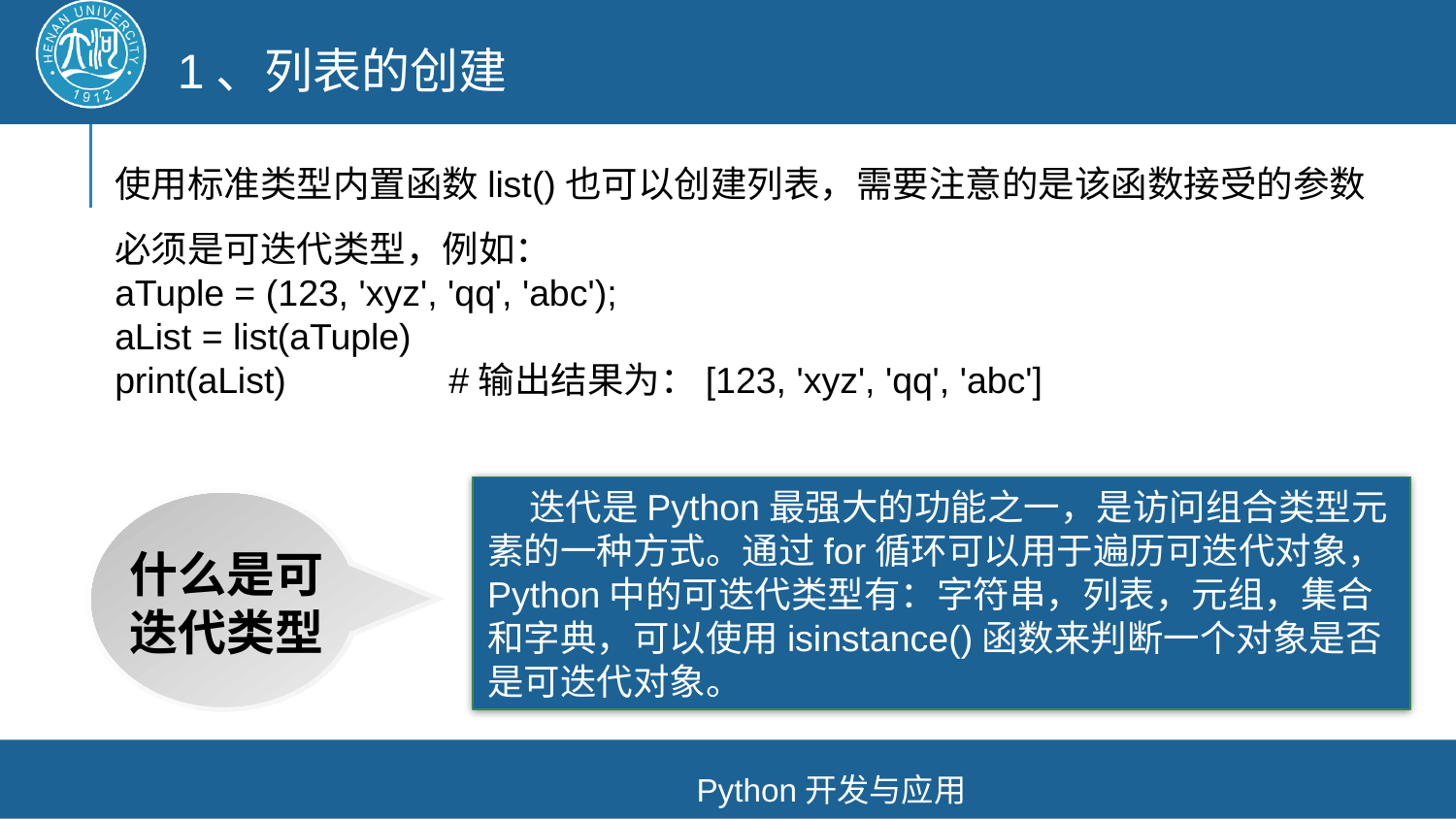

1、列表的创建
使用标准类型内置函数list()也可以创建列表，需要注意的是该函数接受的参数必须是可迭代类型，例如：
aTuple = (123, 'xyz', 'qq', 'abc');
aList = list(aTuple)
print(aList)                #输出结果为：[123, 'xyz', 'qq', 'abc']

    迭代是Python最强大的功能之一，是访问组合类型元素的一种方式。通过for循环可以用于遍历可迭代对象，Python中的可迭代类型有：字符串，列表，元组，集合和字典，可以使用isinstance()函数来判断一个对象是否是可迭代对象。
什么是可迭代类型

Python开发与应用
17